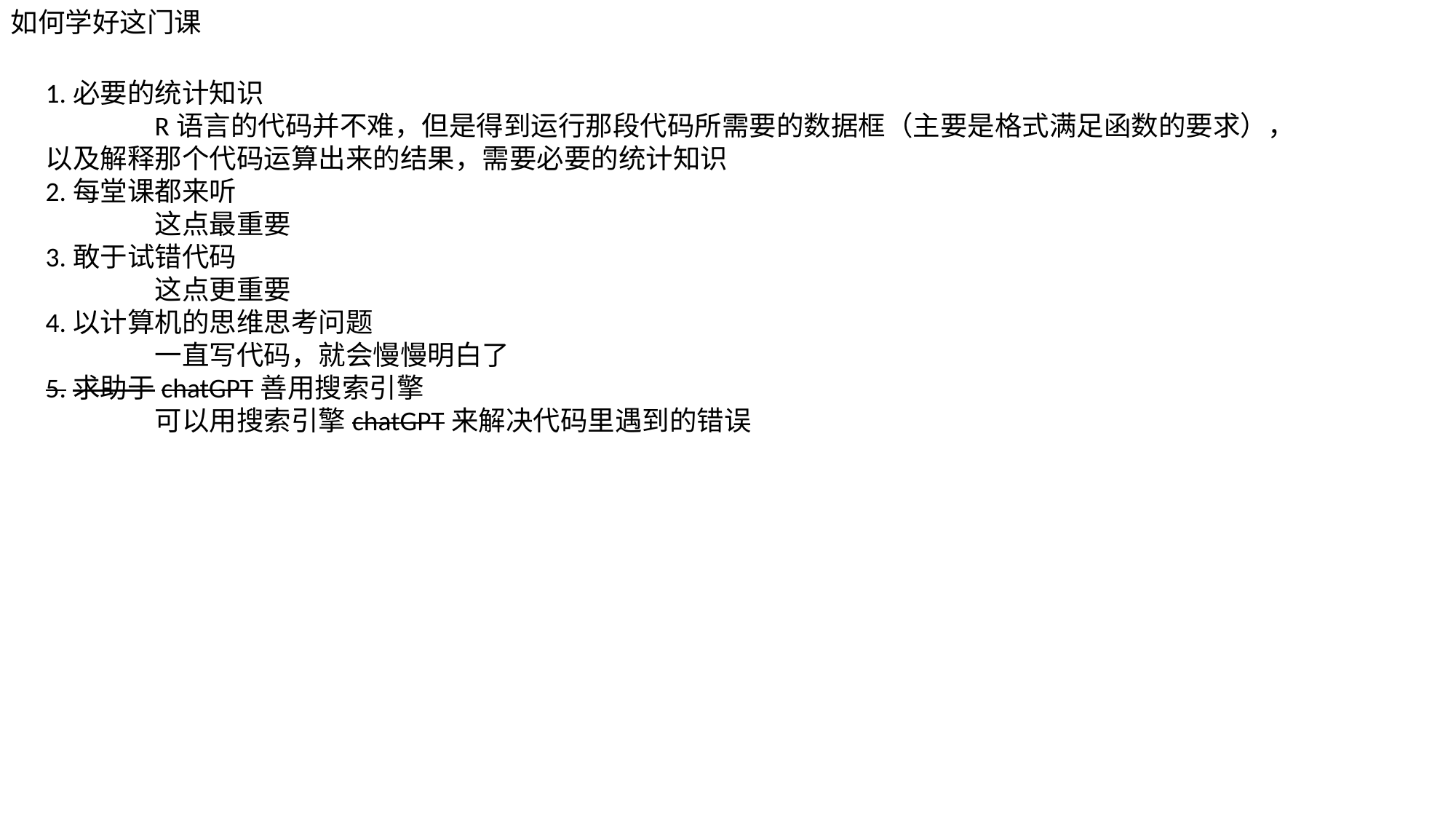

如何学好这门课
1.必要的统计知识
	R语言的代码并不难，但是得到运行那段代码所需要的数据框（主要是格式满足函数的要求），以及解释那个代码运算出来的结果，需要必要的统计知识
2.每堂课都来听
	这点最重要
3.敢于试错代码
	这点更重要
4.以计算机的思维思考问题
	一直写代码，就会慢慢明白了
5.求助于chatGPT善用搜索引擎
	可以用搜索引擎chatGPT来解决代码里遇到的错误